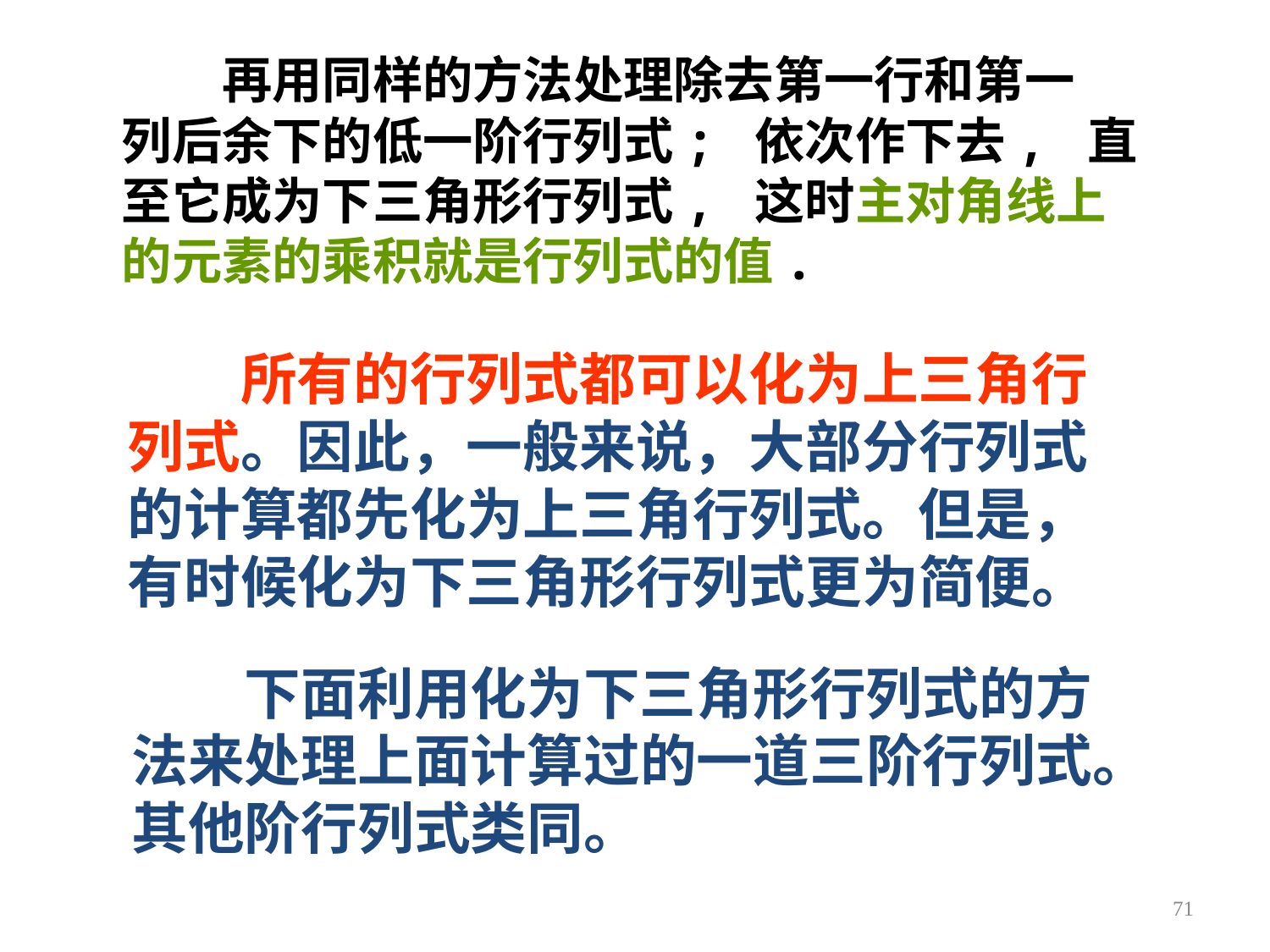

# 再用同样的方法处理除去第一行和第一 列后余下的低一阶行列式; 依次作下去, 直 至它成为下三角形行列式, 这时主对角线上 的元素的乘积就是行列式的值.
　　所有的行列式都可以化为上三角行列式。因此，一般来说，大部分行列式的计算都先化为上三角行列式。但是，有时候化为下三角形行列式更为简便。
　　下面利用化为下三角形行列式的方法来处理上面计算过的一道三阶行列式。
其他阶行列式类同。
71